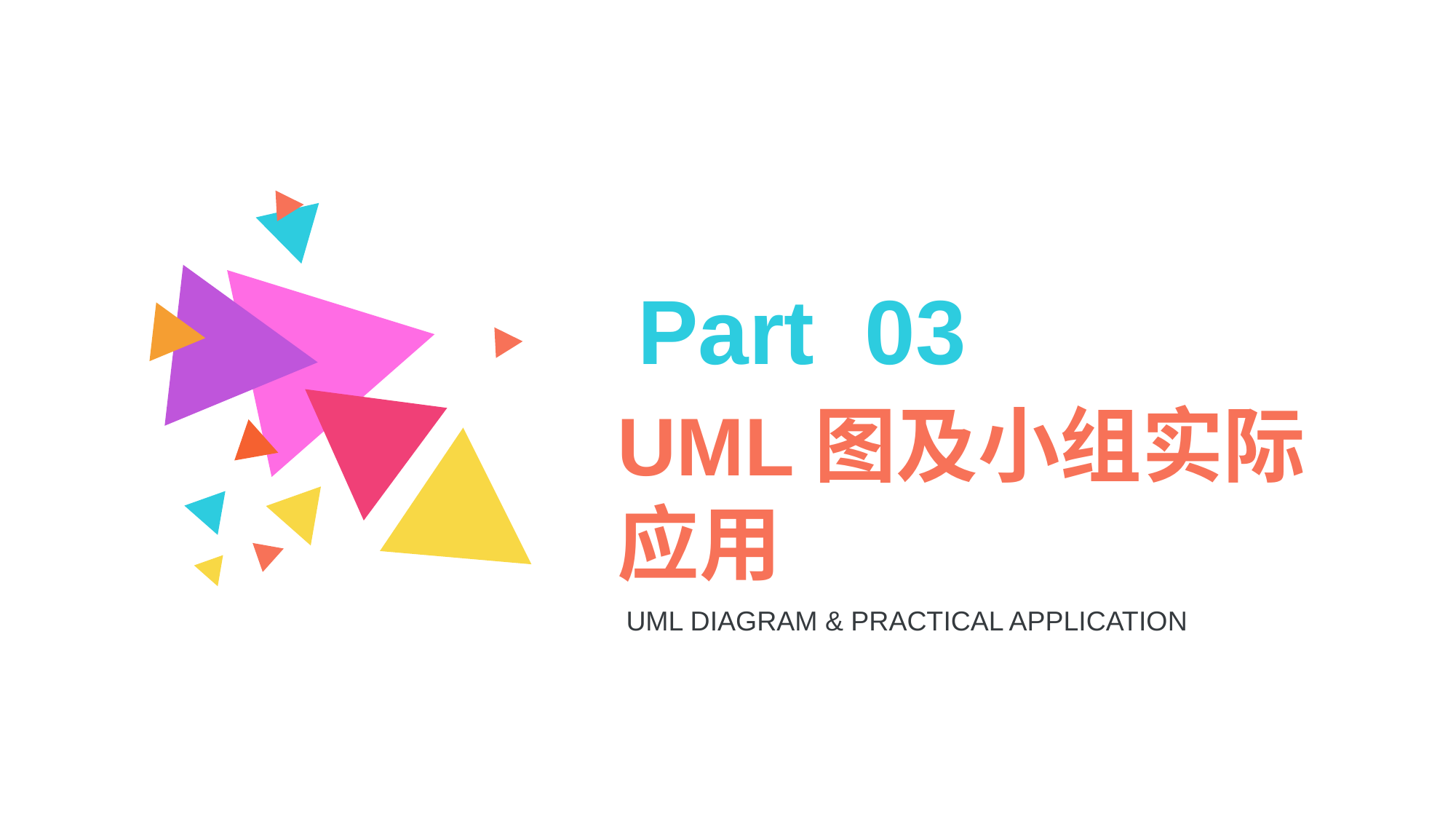

Part  03
UML图及小组实际应用

UML DIAGRAM & PRACTICAL APPLICATION